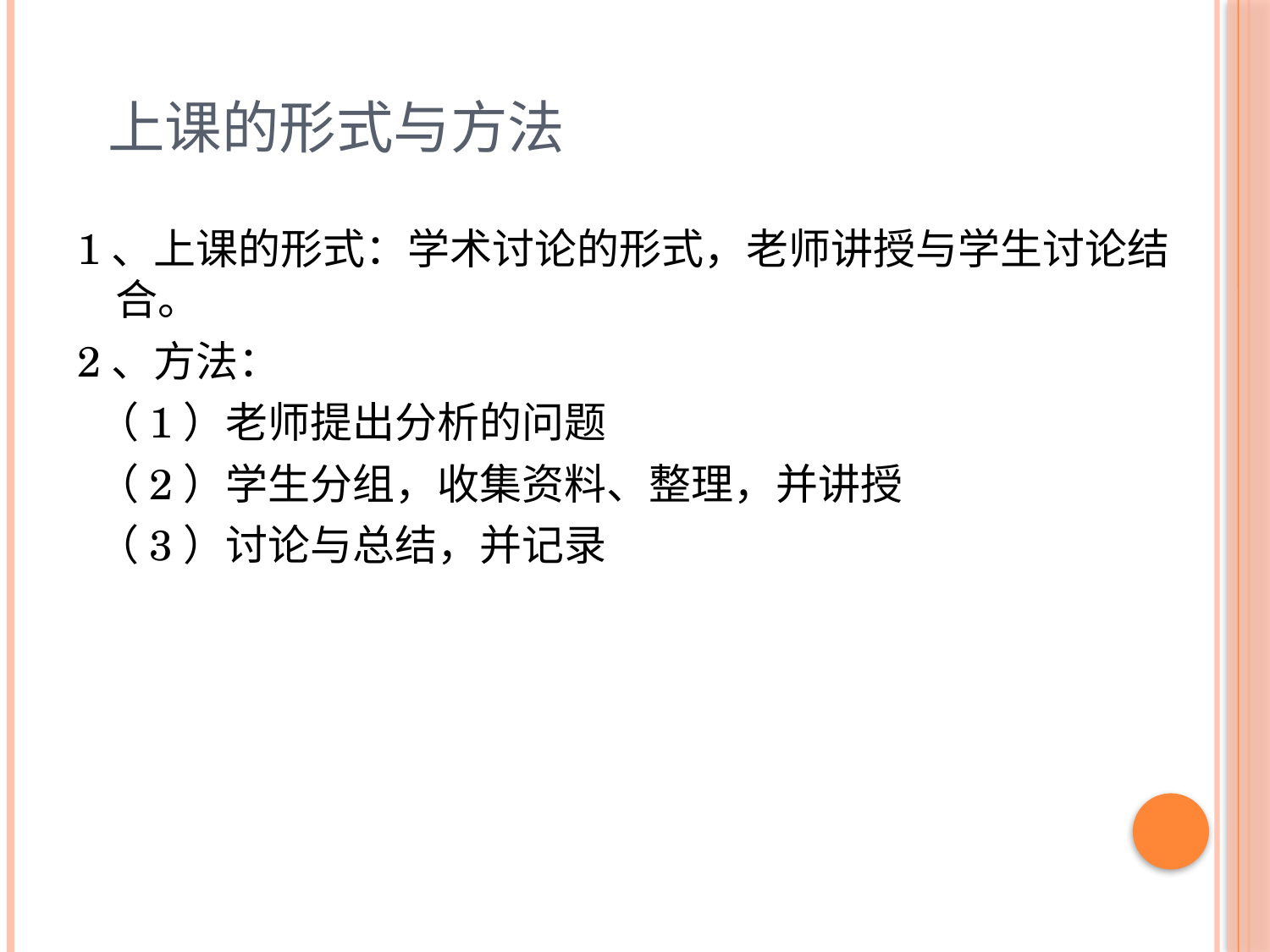

# 上课的形式与方法
1、上课的形式：学术讨论的形式，老师讲授与学生讨论结合。
2、方法：
 （1）老师提出分析的问题
 （2）学生分组，收集资料、整理，并讲授
 （3）讨论与总结，并记录